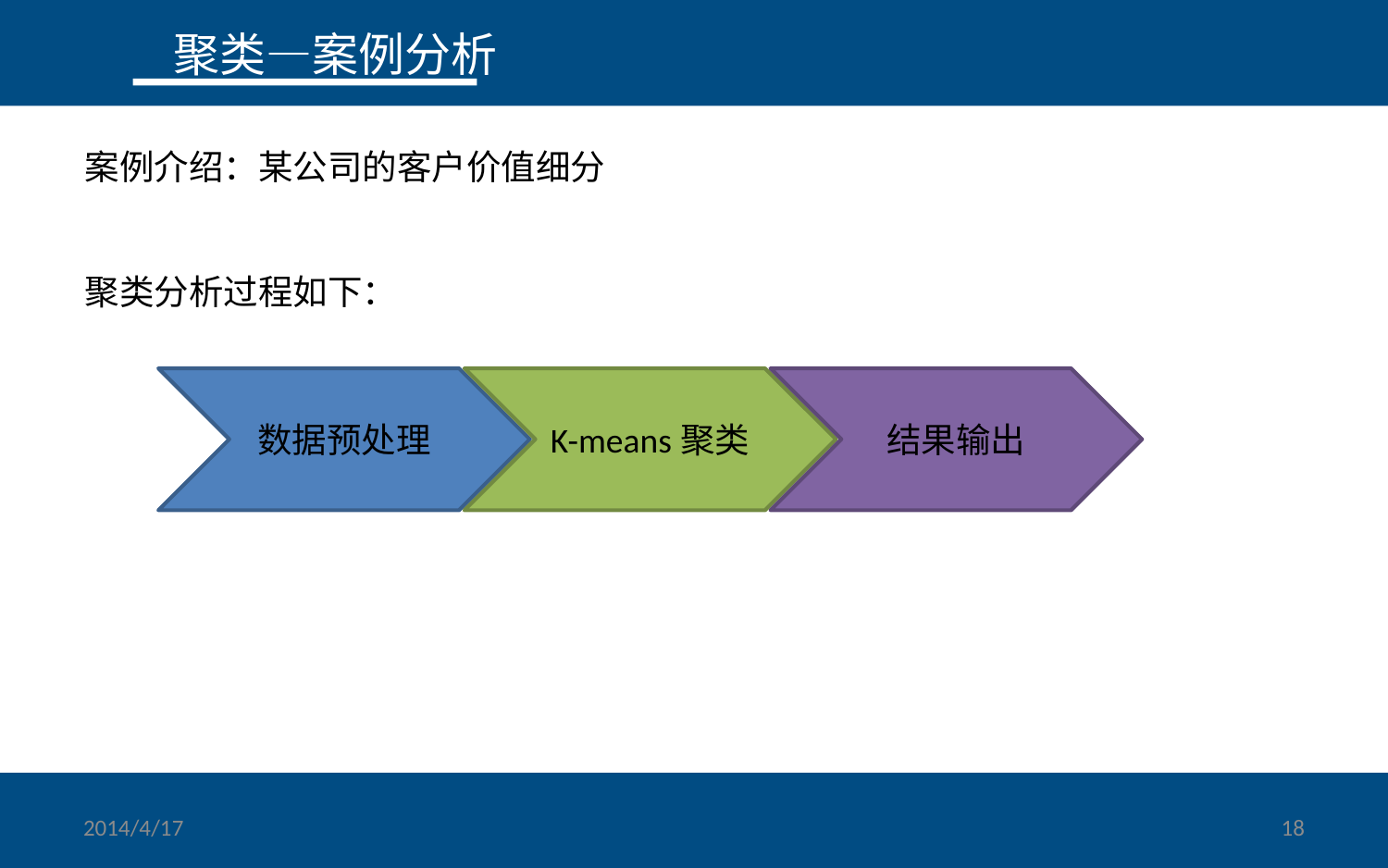

聚类—案例分析

案例介绍：某公司的客户价值细分

聚类分析过程如下：

数据预处理
K-means聚类
结果输出
2014/4/17
18